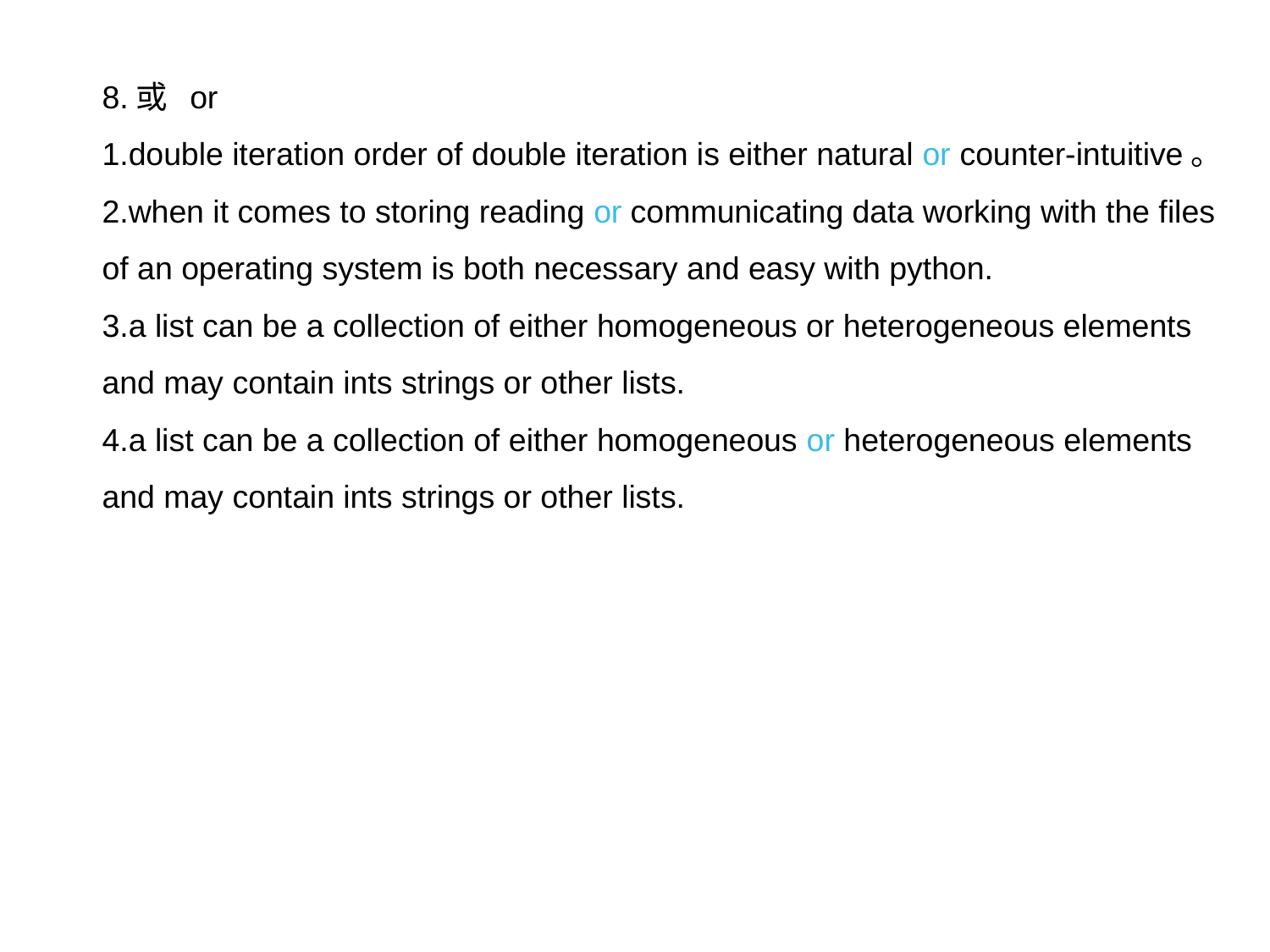

8.或  or
1.double iteration order of double iteration is either natural or counter-intuitive。
2.when it comes to storing reading or communicating data working with the files of an operating system is both necessary and easy with python.
3.a list can be a collection of either homogeneous or heterogeneous elements and may contain ints strings or other lists.
4.a list can be a collection of either homogeneous or heterogeneous elements and may contain ints strings or other lists.